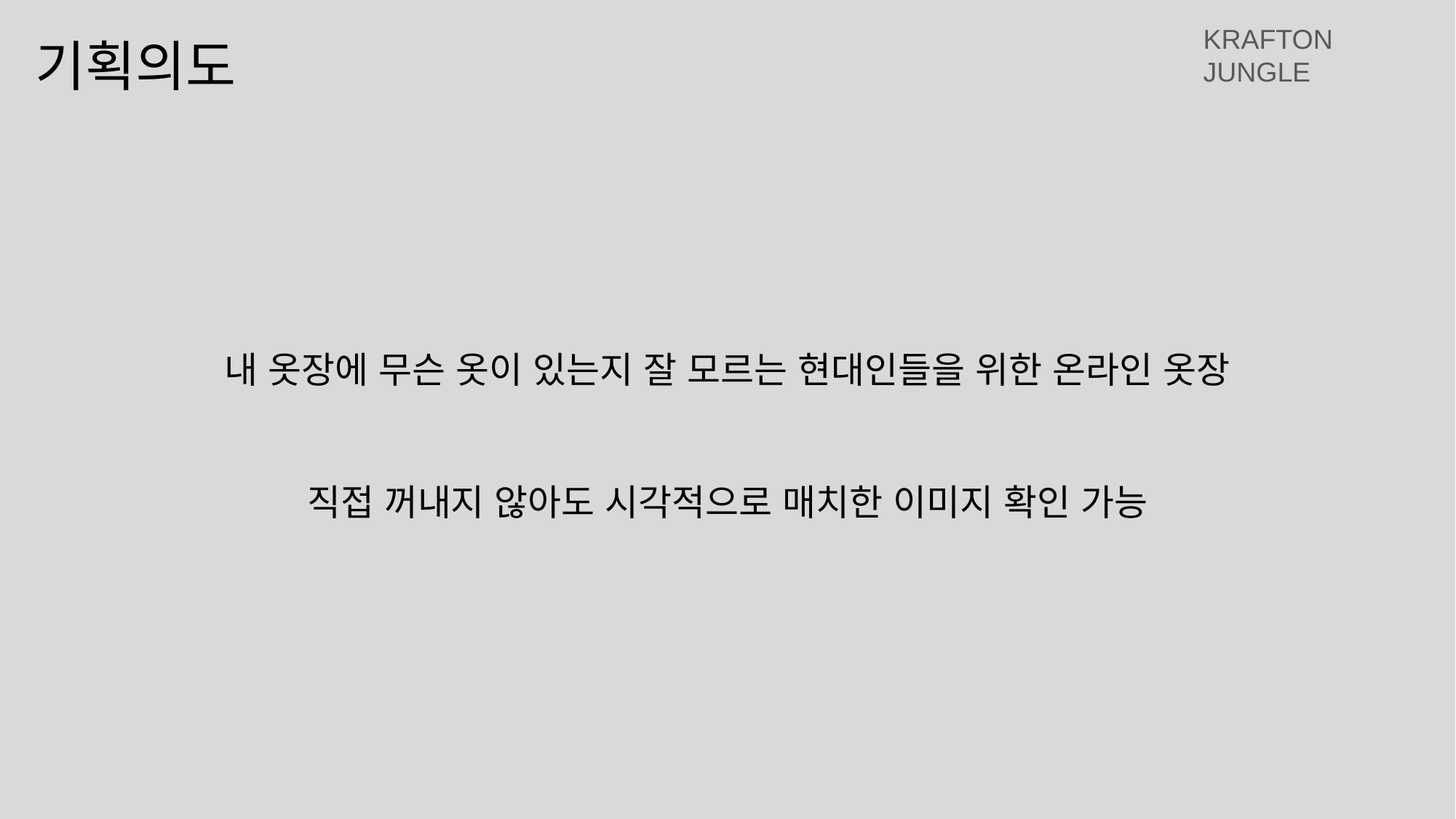

# 기획의도
KRAFTON JUNGLE
내 옷장에 무슨 옷이 있는지 잘 모르는 현대인들을 위한 온라인 옷장
직접 꺼내지 않아도 시각적으로 매치한 이미지 확인 가능